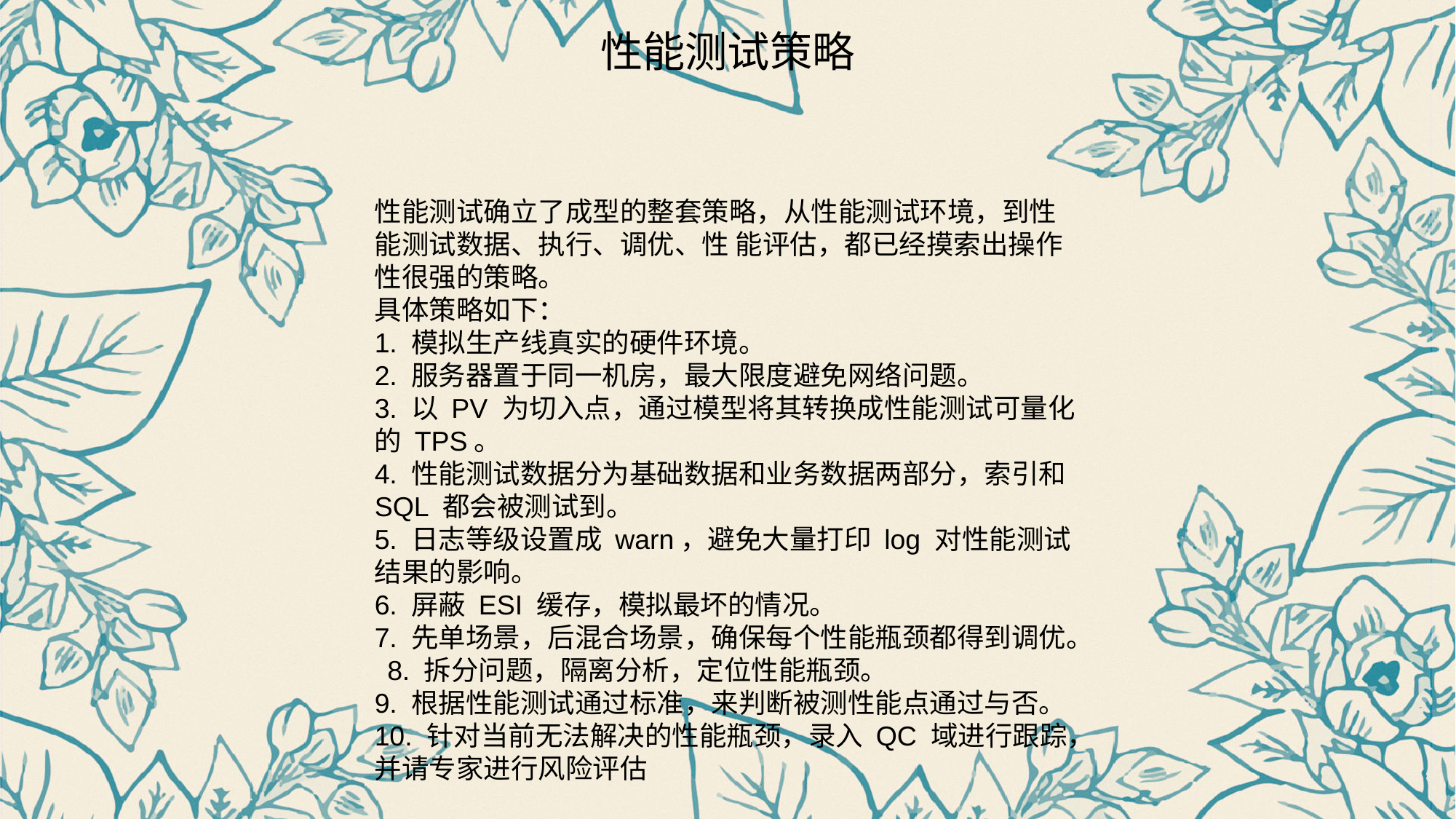

性能测试策略
性能测试确立了成型的整套策略，从性能测试环境，到性能测试数据、执行、调优、性 能评估，都已经摸索出操作性很强的策略。
具体策略如下：
1. 模拟生产线真实的硬件环境。
2. 服务器置于同一机房，最大限度避免网络问题。
3. 以 PV 为切入点，通过模型将其转换成性能测试可量化的 TPS。
4. 性能测试数据分为基础数据和业务数据两部分，索引和 SQL 都会被测试到。
5. 日志等级设置成 warn，避免大量打印 log 对性能测试结果的影响。
6. 屏蔽 ESI 缓存，模拟最坏的情况。
7. 先单场景，后混合场景，确保每个性能瓶颈都得到调优。 8. 拆分问题，隔离分析，定位性能瓶颈。
9. 根据性能测试通过标准，来判断被测性能点通过与否。 10. 针对当前无法解决的性能瓶颈，录入 QC 域进行跟踪，并请专家进行风险评估